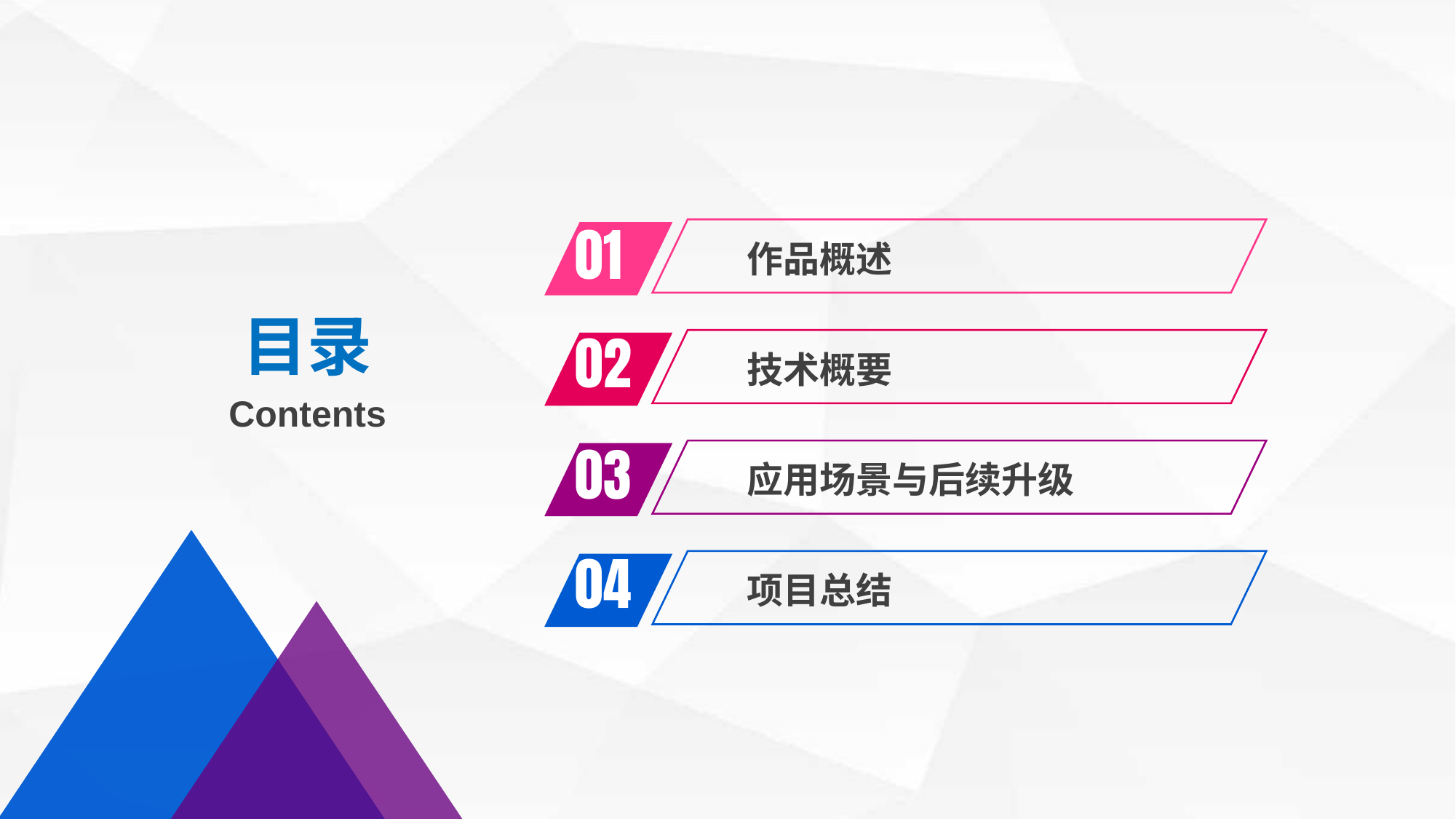

01

作品概述
02

技术概要
目录
Contents
03

应用场景与后续升级

04

项目总结